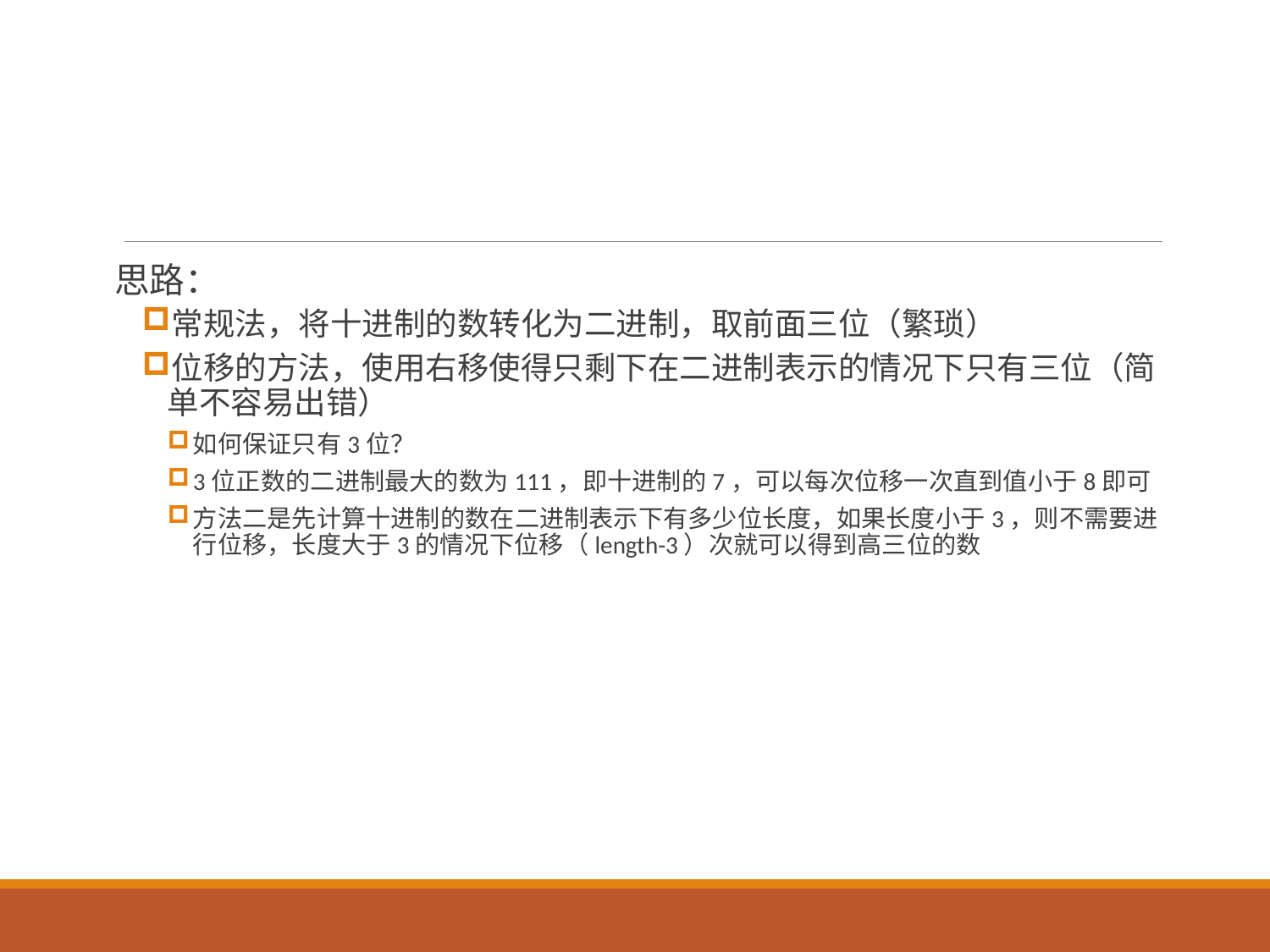

#
思路：
常规法，将十进制的数转化为二进制，取前面三位（繁琐）
位移的方法，使用右移使得只剩下在二进制表示的情况下只有三位（简单不容易出错）
如何保证只有3位？
3位正数的二进制最大的数为111，即十进制的7，可以每次位移一次直到值小于8即可
方法二是先计算十进制的数在二进制表示下有多少位长度，如果长度小于3，则不需要进行位移，长度大于3的情况下位移（length-3）次就可以得到高三位的数